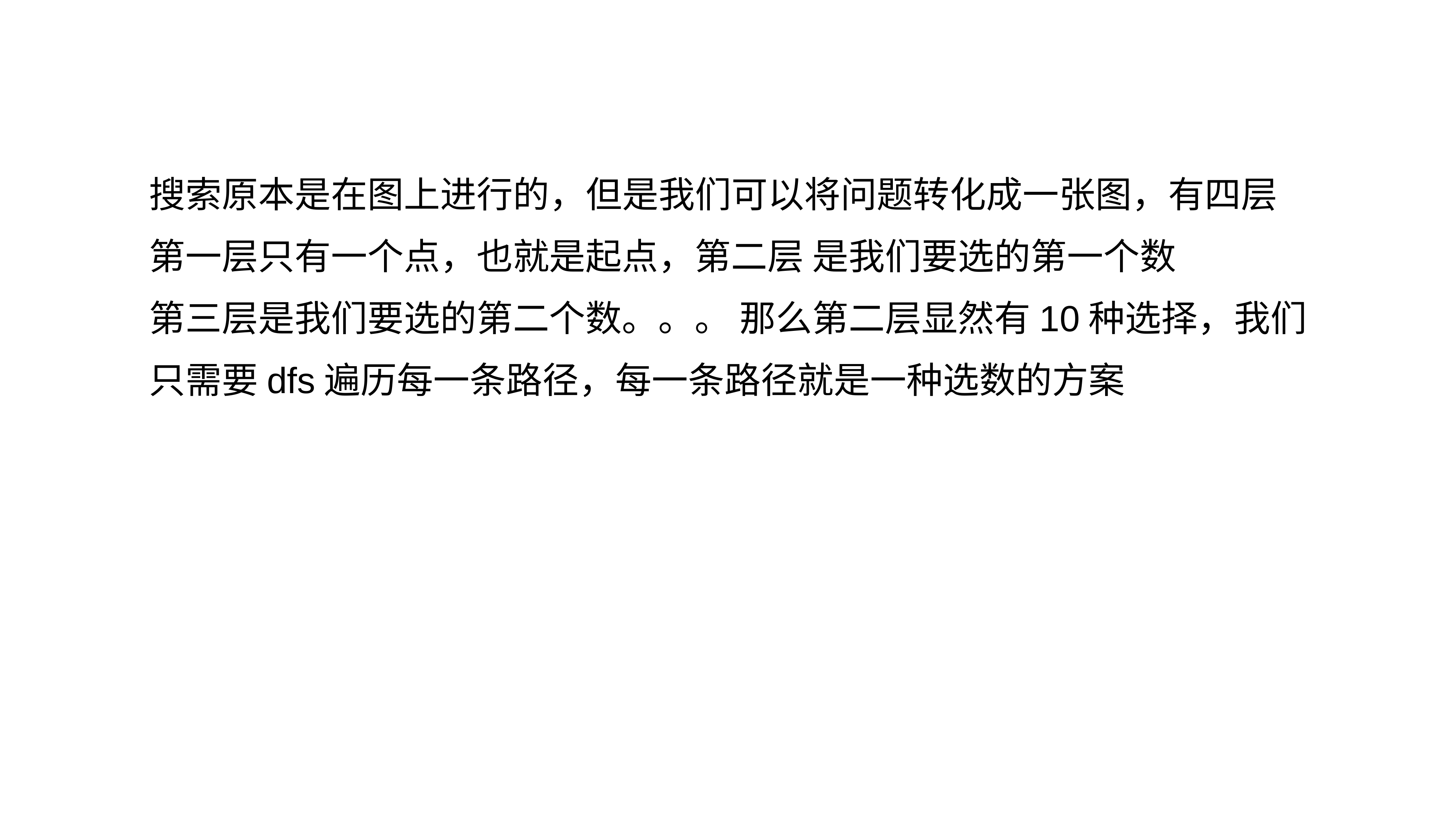

搜索原本是在图上进行的，但是我们可以将问题转化成一张图，有四层
第一层只有一个点，也就是起点，第二层 是我们要选的第一个数
第三层是我们要选的第二个数。。。 那么第二层显然有10种选择，我们
只需要dfs遍历每一条路径，每一条路径就是一种选数的方案